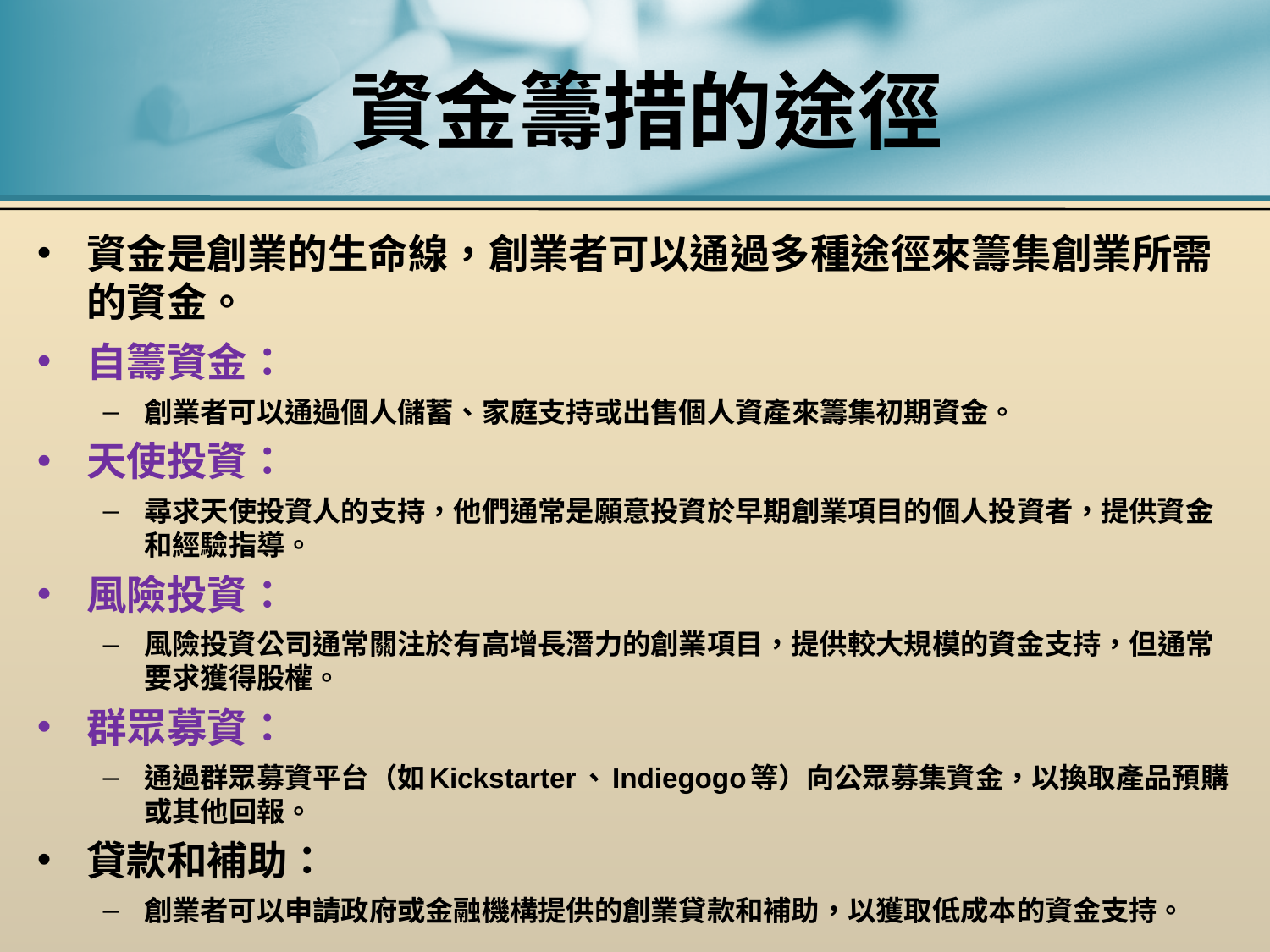

# 資金籌措的途徑
資金是創業的生命線，創業者可以通過多種途徑來籌集創業所需的資金。
自籌資金：
創業者可以通過個人儲蓄、家庭支持或出售個人資產來籌集初期資金。
天使投資：
尋求天使投資人的支持，他們通常是願意投資於早期創業項目的個人投資者，提供資金和經驗指導。
風險投資：
風險投資公司通常關注於有高增長潛力的創業項目，提供較大規模的資金支持，但通常要求獲得股權。
群眾募資：
通過群眾募資平台（如Kickstarter、Indiegogo等）向公眾募集資金，以換取產品預購或其他回報。
貸款和補助：
創業者可以申請政府或金融機構提供的創業貸款和補助，以獲取低成本的資金支持。